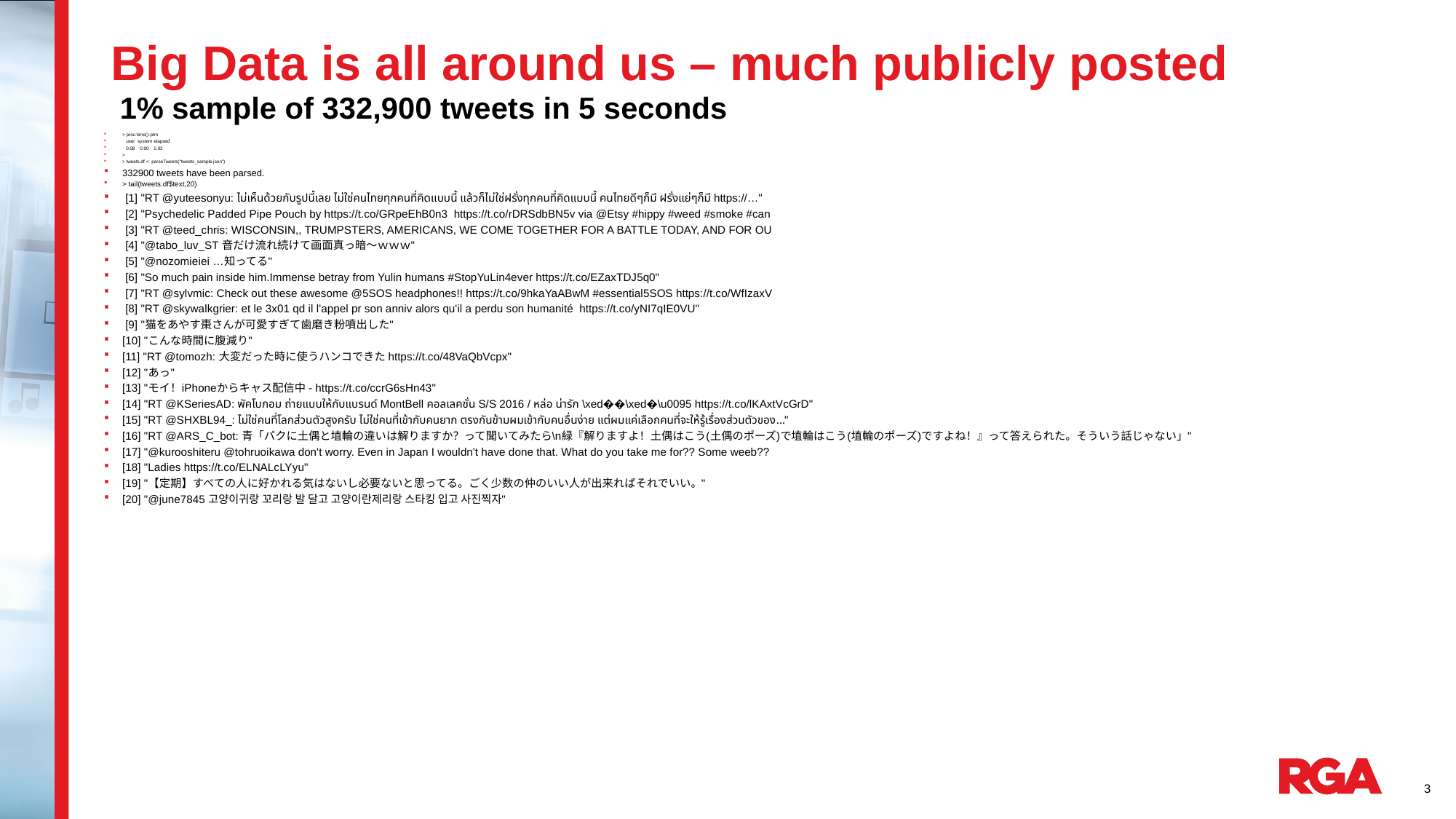

# Big Data is all around us – much publicly posted
1% sample of 332,900 tweets in 5 seconds
> proc.time()-ptm
   user  system elapsed
   0.08    0.00    5.02
>
> tweets.df <- parseTweets("tweets_sample.json")
332900 tweets have been parsed.
> tail(tweets.df$text,20)
 [1] "RT @yuteesonyu: ไม่เห็นด้วยกับรูปนี้เลย ไม่ใช่คนไทยทุกคนที่คิดแบบนี้ แล้วก็ไม่ใช่ฝรั่งทุกคนที่คิดแบบนี้ คนไทยดีๆก็มี ฝรั่งแย่ๆก็มี https://…"
 [2] "Psychedelic Padded Pipe Pouch by https://t.co/GRpeEhB0n3  https://t.co/rDRSdbBN5v via @Etsy #hippy #weed #smoke #can
 [3] "RT @teed_chris: WISCONSIN,, TRUMPSTERS, AMERICANS, WE COME TOGETHER FOR A BATTLE TODAY, AND FOR OU
 [4] "@tabo_luv_ST 音だけ流れ続けて画面真っ暗～ｗｗｗ"
 [5] "@nozomieiei …知ってる"
 [6] "So much pain inside him.Immense betray from Yulin humans #StopYuLin4ever https://t.co/EZaxTDJ5q0"
 [7] "RT @sylvmic: Check out these awesome @5SOS headphones!! https://t.co/9hkaYaABwM #essential5SOS https://t.co/WfIzaxV
 [8] "RT @skywalkgrier: et le 3x01 qd il l'appel pr son anniv alors qu'il a perdu son humanité  https://t.co/yNI7qIE0VU"
 [9] "猫をあやす棗さんが可愛すぎて歯磨き粉噴出した"
[10] "こんな時間に腹減り"
[11] "RT @tomozh: 大変だった時に使うハンコできた https://t.co/48VaQbVcpx"
[12] "あっ"
[13] "モイ！iPhoneからキャス配信中 - https://t.co/ccrG6sHn43"
[14] "RT @KSeriesAD: พัคโบกอม ถ่ายแบบให้กับแบรนด์ MontBell คอลเลคชั่น S/S 2016 / หล่อ น่ารัก \xed��\xed�\u0095 https://t.co/lKAxtVcGrD"
[15] "RT @SHXBL94_: ไม่ใช่คนที่โลกส่วนตัวสูงครับ ไม่ใช่คนที่เข้ากับคนยาก ตรงกันข้ามผมเข้ากับคนอื่นง่าย แต่ผมแค่เลือกคนที่จะให้รู้เรื่องส่วนตัวของ…"
[16] "RT @ARS_C_bot: 青「パクに土偶と埴輪の違いは解りますか？って聞いてみたら\n緑『解りますよ！土偶はこう(土偶のポーズ)で埴輪はこう(埴輪のポーズ)ですよね！』って答えられた。そういう話じゃない」"
[17] "@kurooshiteru @tohruoikawa don't worry. Even in Japan I wouldn't have done that. What do you take me for?? Some weeb??
[18] "Ladies https://t.co/ELNALcLYyu"
[19] "【定期】すべての人に好かれる気はないし必要ないと思ってる。ごく少数の仲のいい人が出来ればそれでいい。"
[20] "@june7845 고양이귀랑 꼬리랑 발 달고 고양이란제리랑 스타킹 입고 사진찍자"